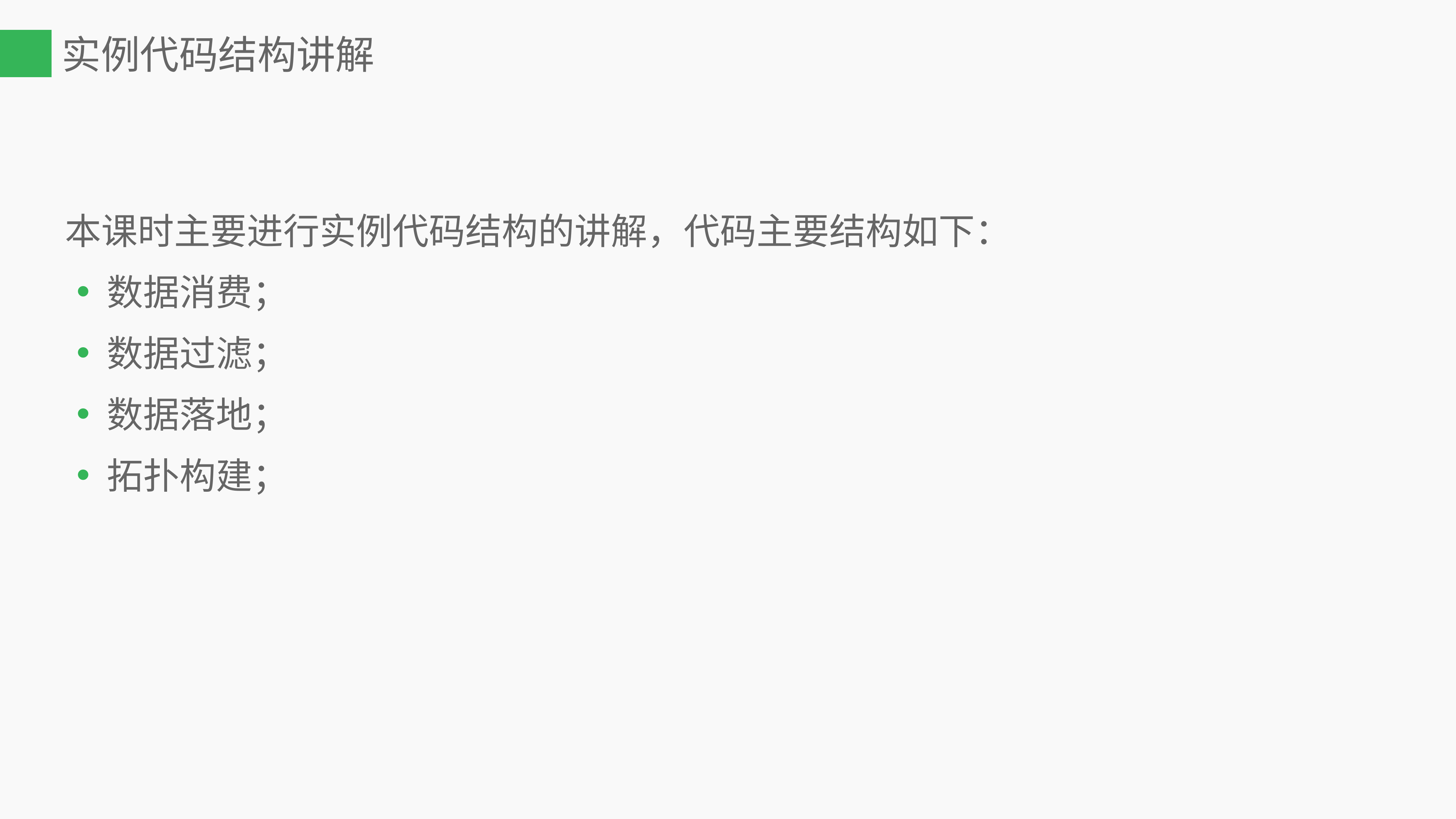

# 实例代码结构讲解
本课时主要进行实例代码结构的讲解，代码主要结构如下：
数据消费；
数据过滤；
数据落地；
拓扑构建；